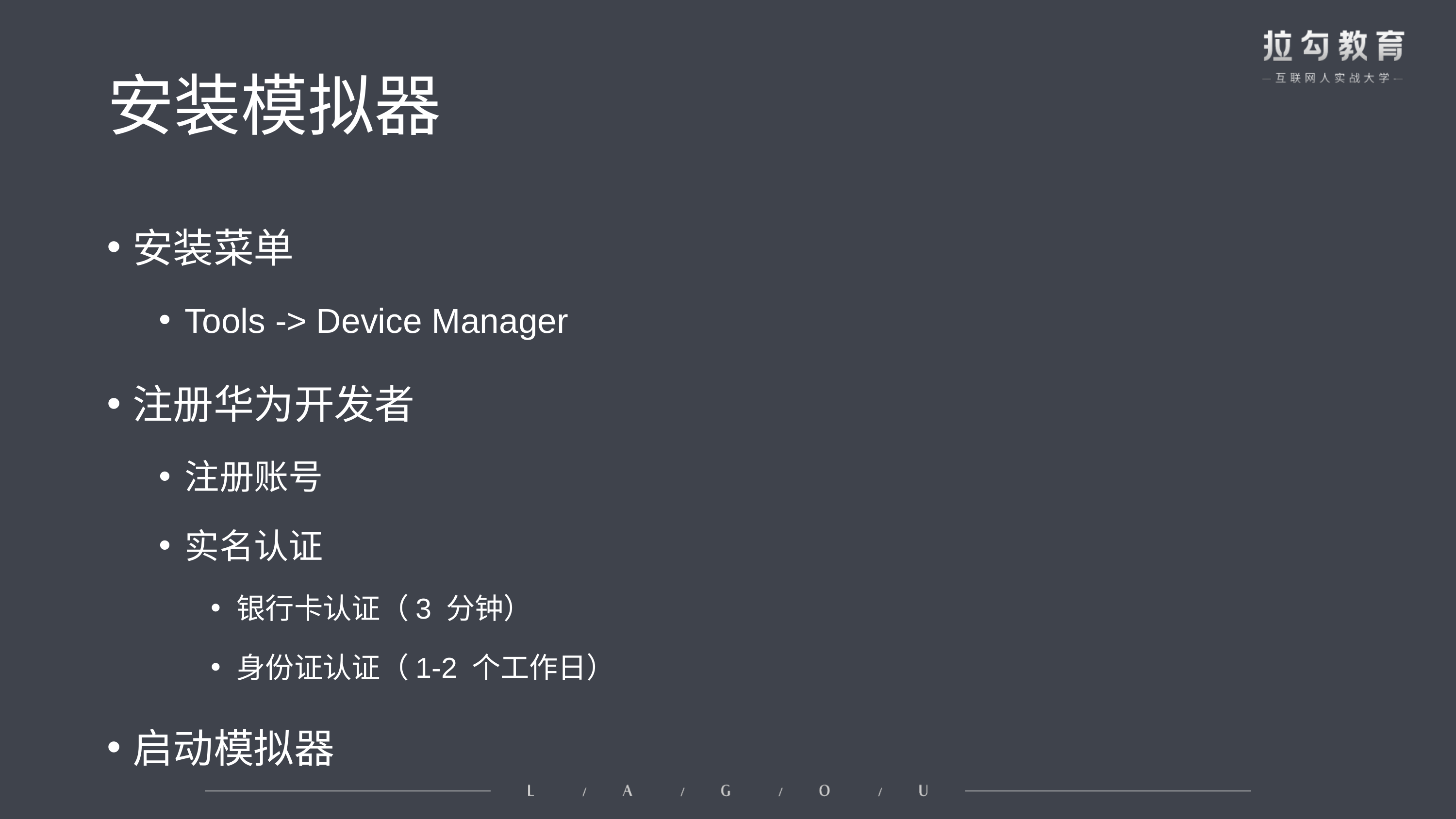

# 安装模拟器
安装菜单
Tools -> Device Manager
注册华为开发者
注册账号
实名认证
银行卡认证（3 分钟）
身份证认证（1-2 个工作日）
启动模拟器